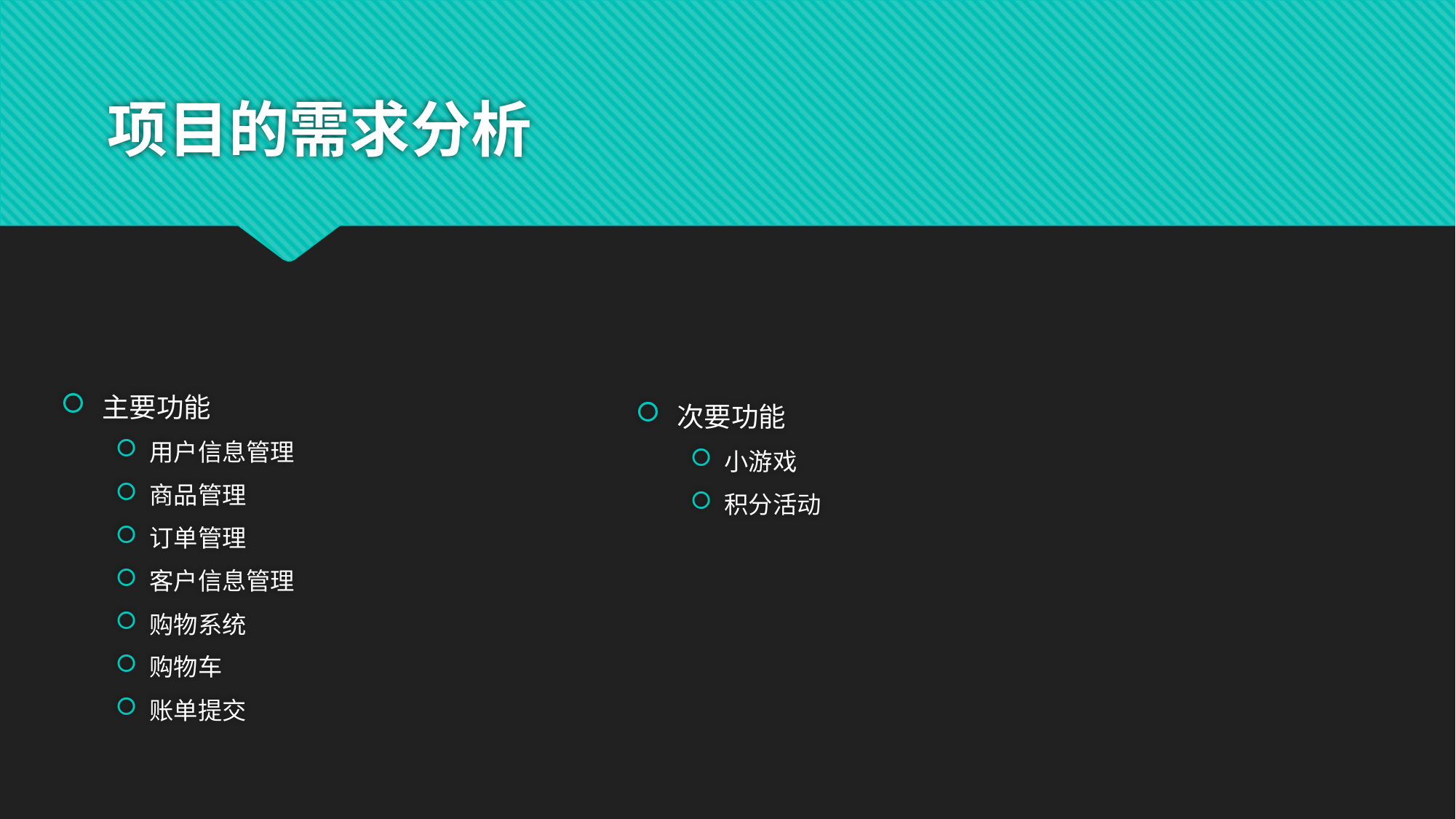

# 项目的需求分析
次要功能
小游戏
积分活动

主要功能
用户信息管理
商品管理
订单管理
客户信息管理
购物系统
购物车
账单提交